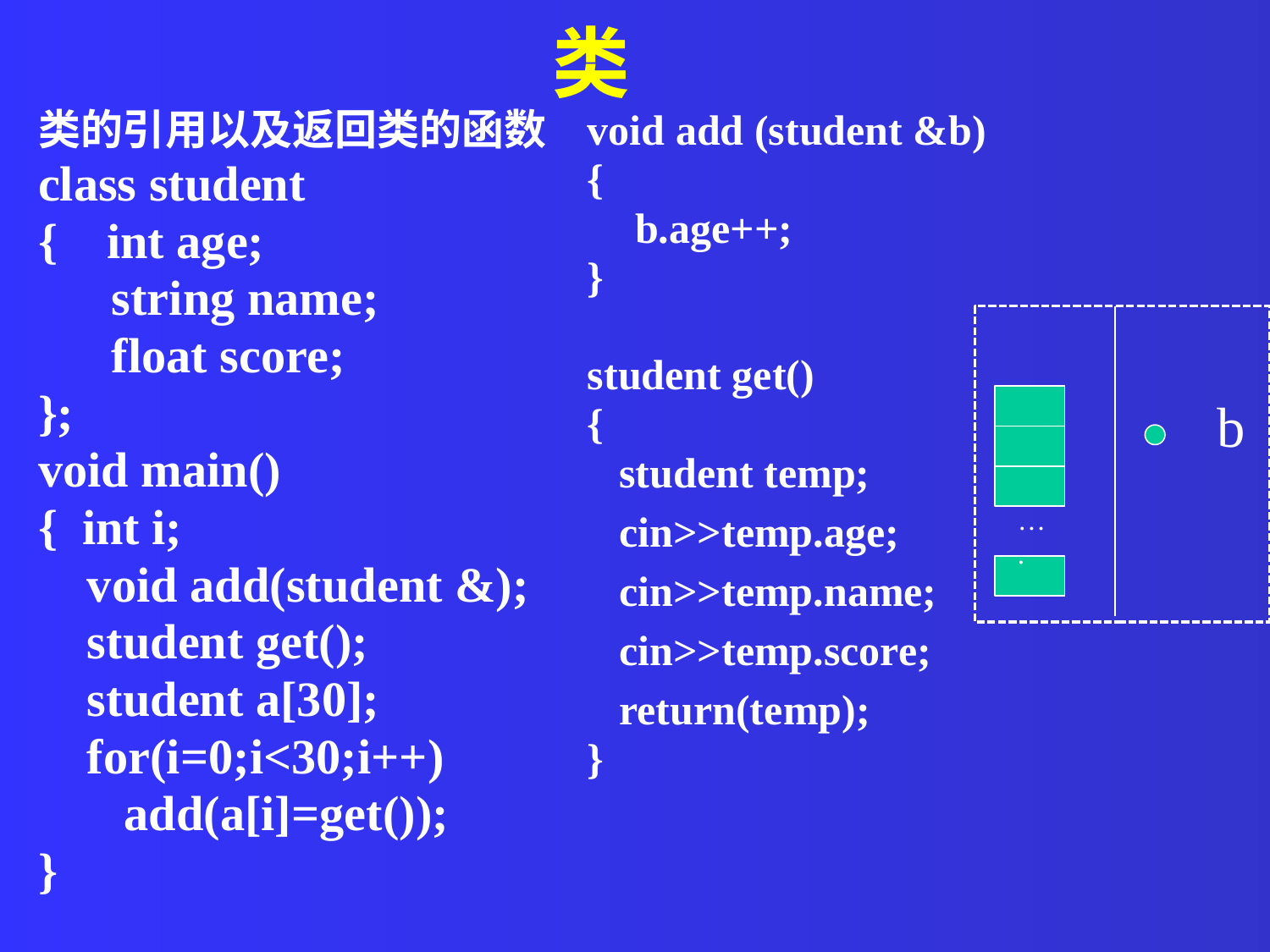

类
类的引用以及返回类的函数
class student
{    int age;
      string name;
      float score;
};
void main()
{  int i;
    void add(student &);
    student get();
    student a[30];
    for(i=0;i<30;i++)
       add(a[i]=get());
}
void add (student &b)
{
	b.age++;
}

student get()
{
   student temp;
   cin>>temp.age;
   cin>>temp.name;
   cin>>temp.score;
   return(temp);
}

b

….